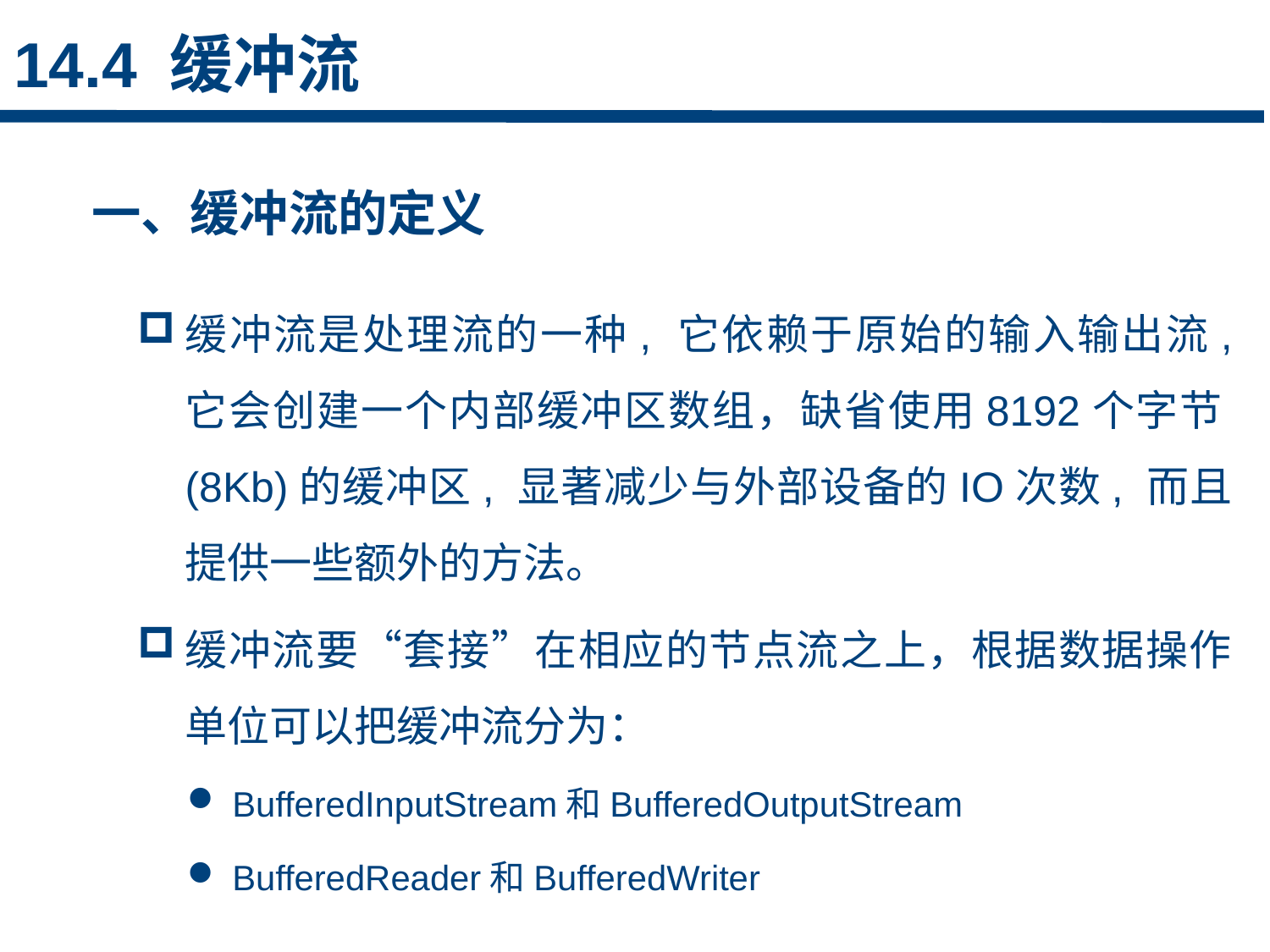

14.4 缓冲流
一、缓冲流的定义
点击添加文本
缓冲流是处理流的一种, 它依赖于原始的输入输出流, 它会创建一个内部缓冲区数组，缺省使用8192个字节(8Kb)的缓冲区, 显著减少与外部设备的IO次数, 而且提供一些额外的方法。
缓冲流要“套接”在相应的节点流之上，根据数据操作单位可以把缓冲流分为：
 BufferedInputStream和BufferedOutputStream
 BufferedReader和BufferedWriter
点击添加文本
点击添加文本
点击添加文本